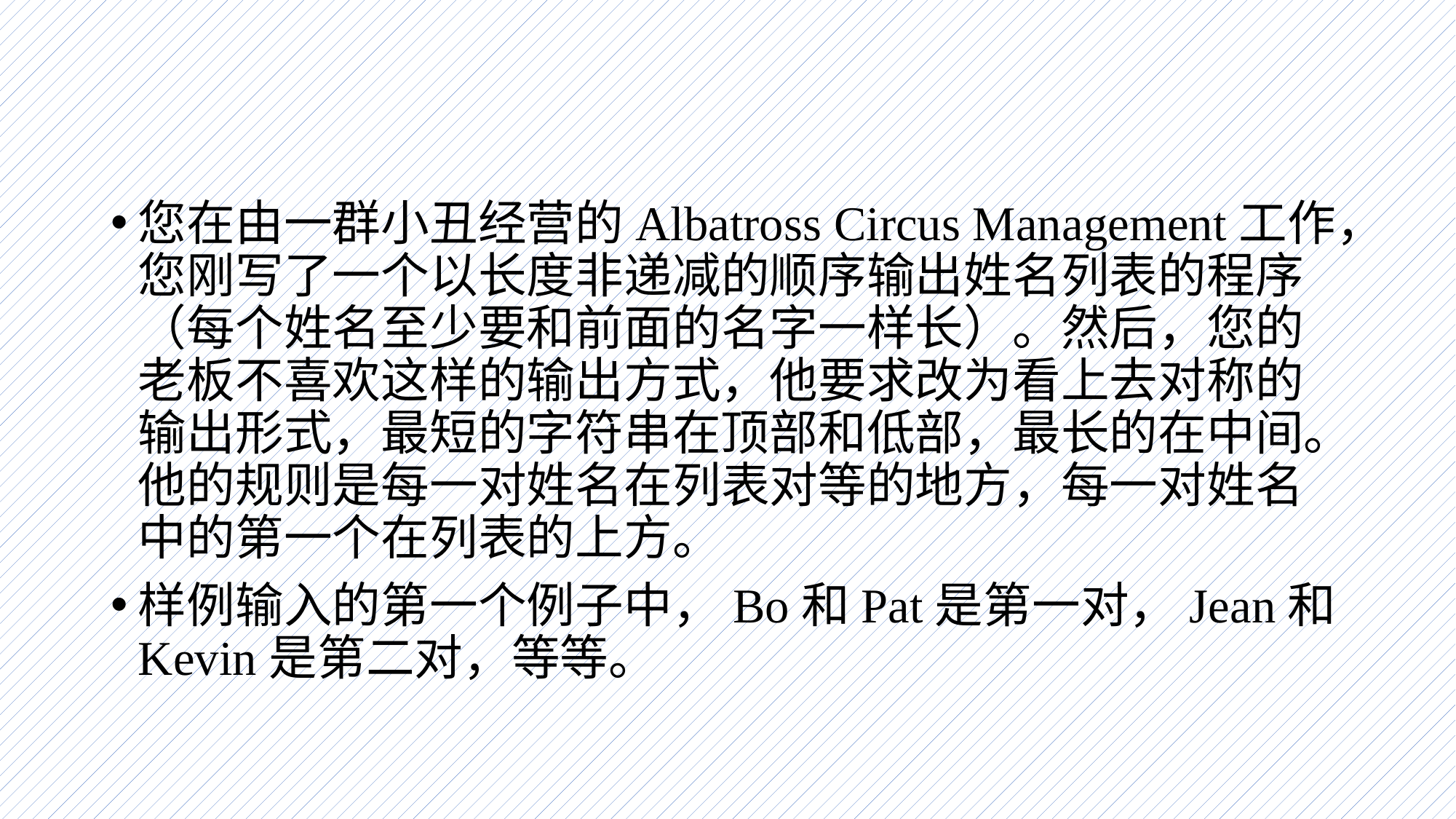

#
您在由一群小丑经营的Albatross Circus Management工作，您刚写了一个以长度非递减的顺序输出姓名列表的程序（每个姓名至少要和前面的名字一样长）。然后，您的老板不喜欢这样的输出方式，他要求改为看上去对称的输出形式，最短的字符串在顶部和低部，最长的在中间。他的规则是每一对姓名在列表对等的地方，每一对姓名中的第一个在列表的上方。
样例输入的第一个例子中，Bo和Pat是第一对，Jean和Kevin是第二对，等等。